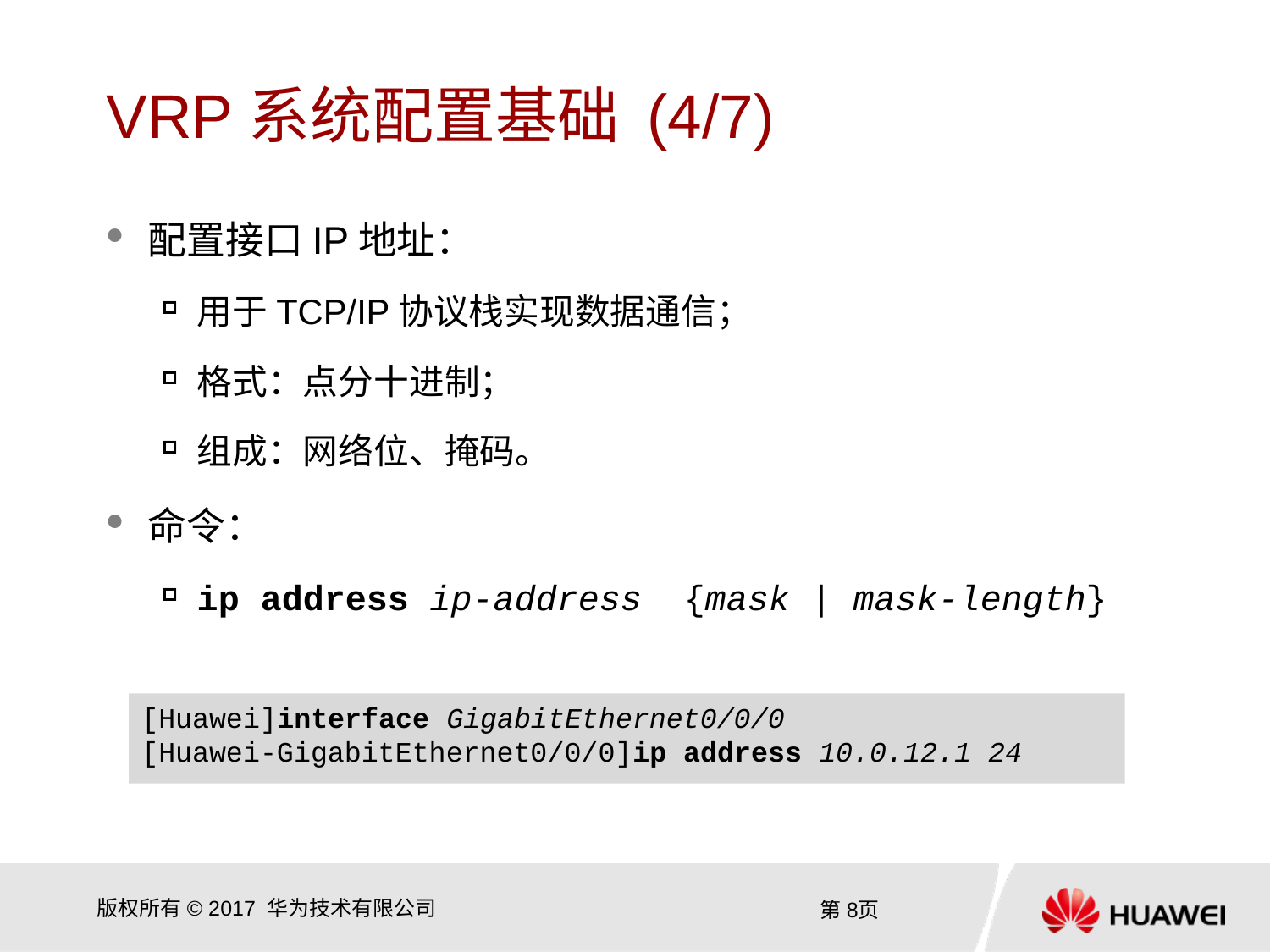

# VRP系统配置基础 (4/7)
配置接口IP地址：
用于TCP/IP协议栈实现数据通信；
格式：点分十进制；
组成：网络位、掩码。
命令：
ip address ip-address  {mask | mask-length}

[Huawei]interface GigabitEthernet0/0/0
[Huawei-GigabitEthernet0/0/0]ip address 10.0.12.1 24